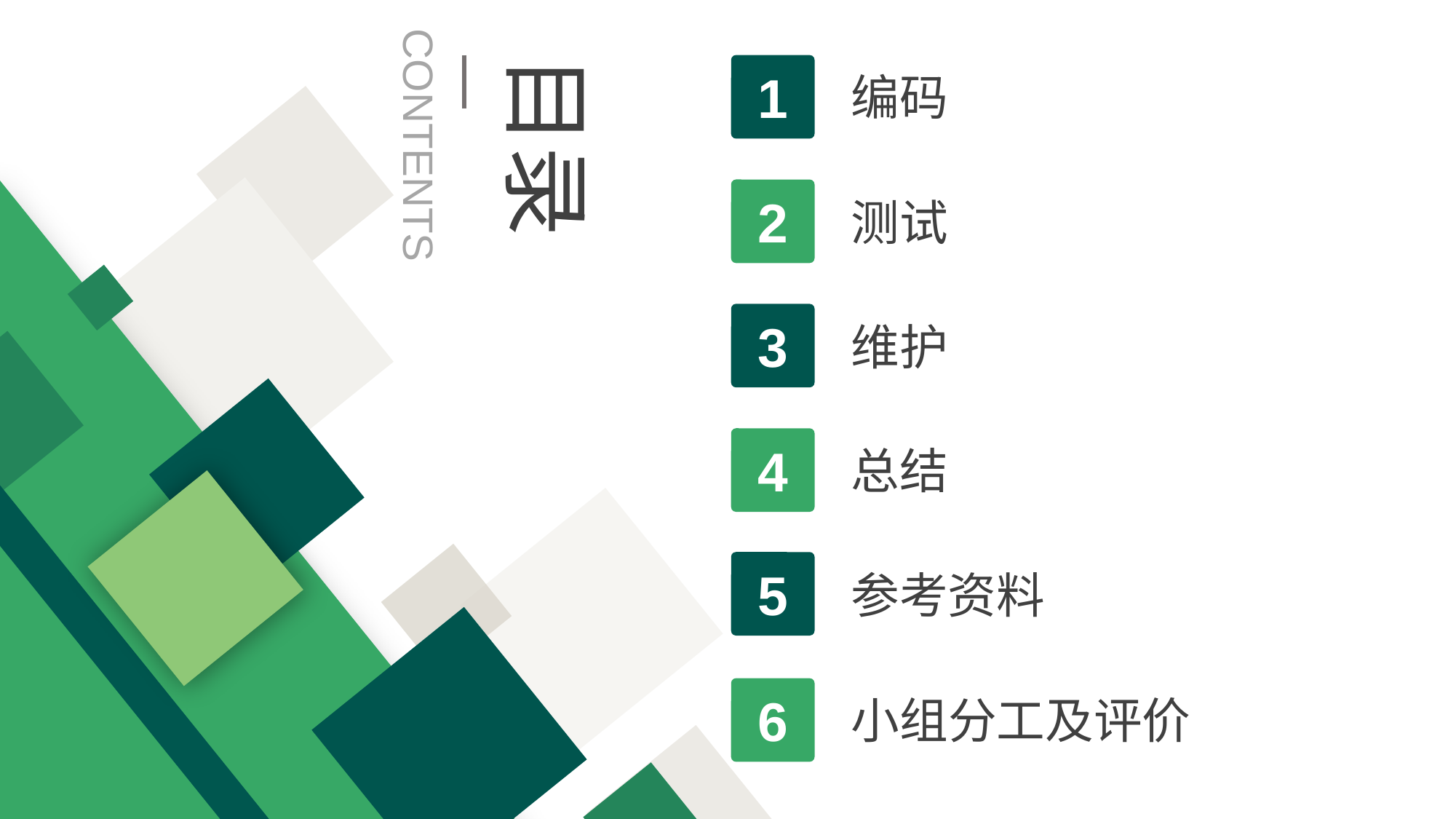

目录
1
编码
CONTENTS
2
测试
3
维护
4
总结
5
参考资料
6
小组分工及评价